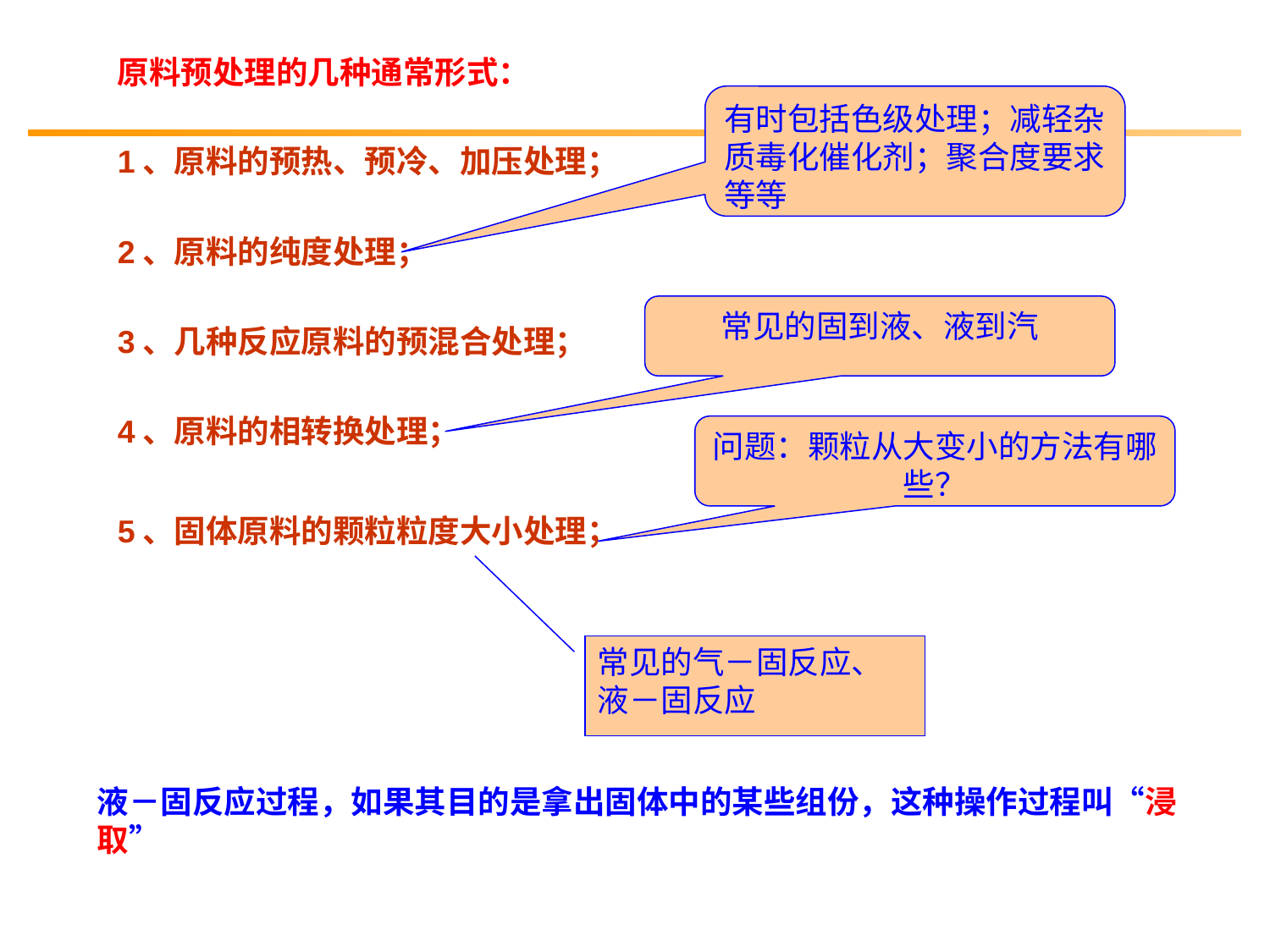

原料预处理的几种通常形式：
有时包括色级处理；减轻杂质毒化催化剂；聚合度要求等等
1、原料的预热、预冷、加压处理；
2、原料的纯度处理；
常见的固到液、液到汽
3、几种反应原料的预混合处理；
4、原料的相转换处理；
问题：颗粒从大变小的方法有哪些？
5、固体原料的颗粒粒度大小处理；
常见的气－固反应、液－固反应
液－固反应过程，如果其目的是拿出固体中的某些组份，这种操作过程叫“浸取”